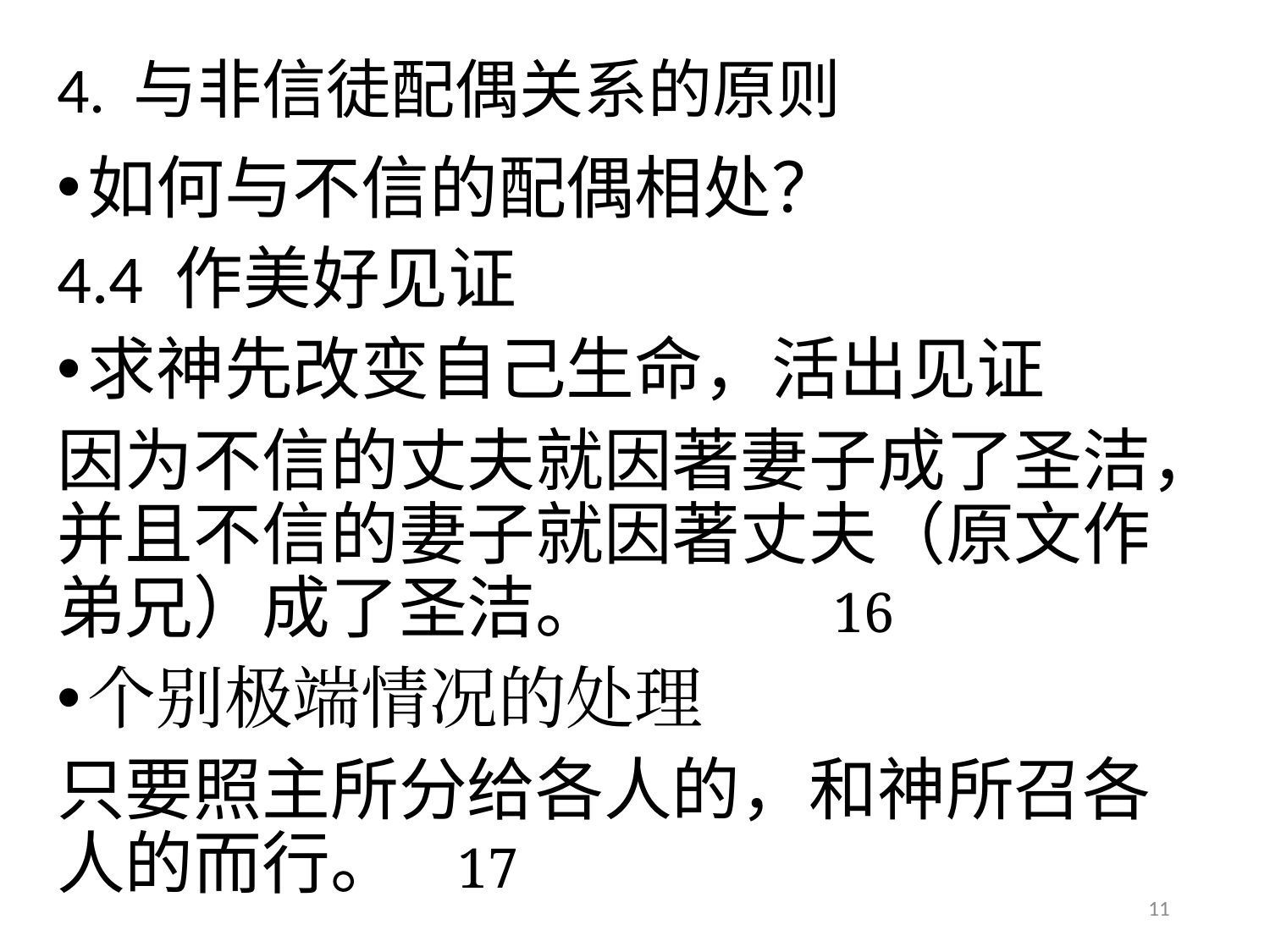

# 4. 与非信徒配偶关系的原则
如何与不信的配偶相处？
4.4 作美好见证
求神先改变自己生命，活出见证
因为不信的丈夫就因著妻子成了圣洁，并且不信的妻子就因著丈夫（原文作弟兄）成了圣洁。              16
个别极端情况的处理
只要照主所分给各人的，和神所召各人的而行。						 17
11